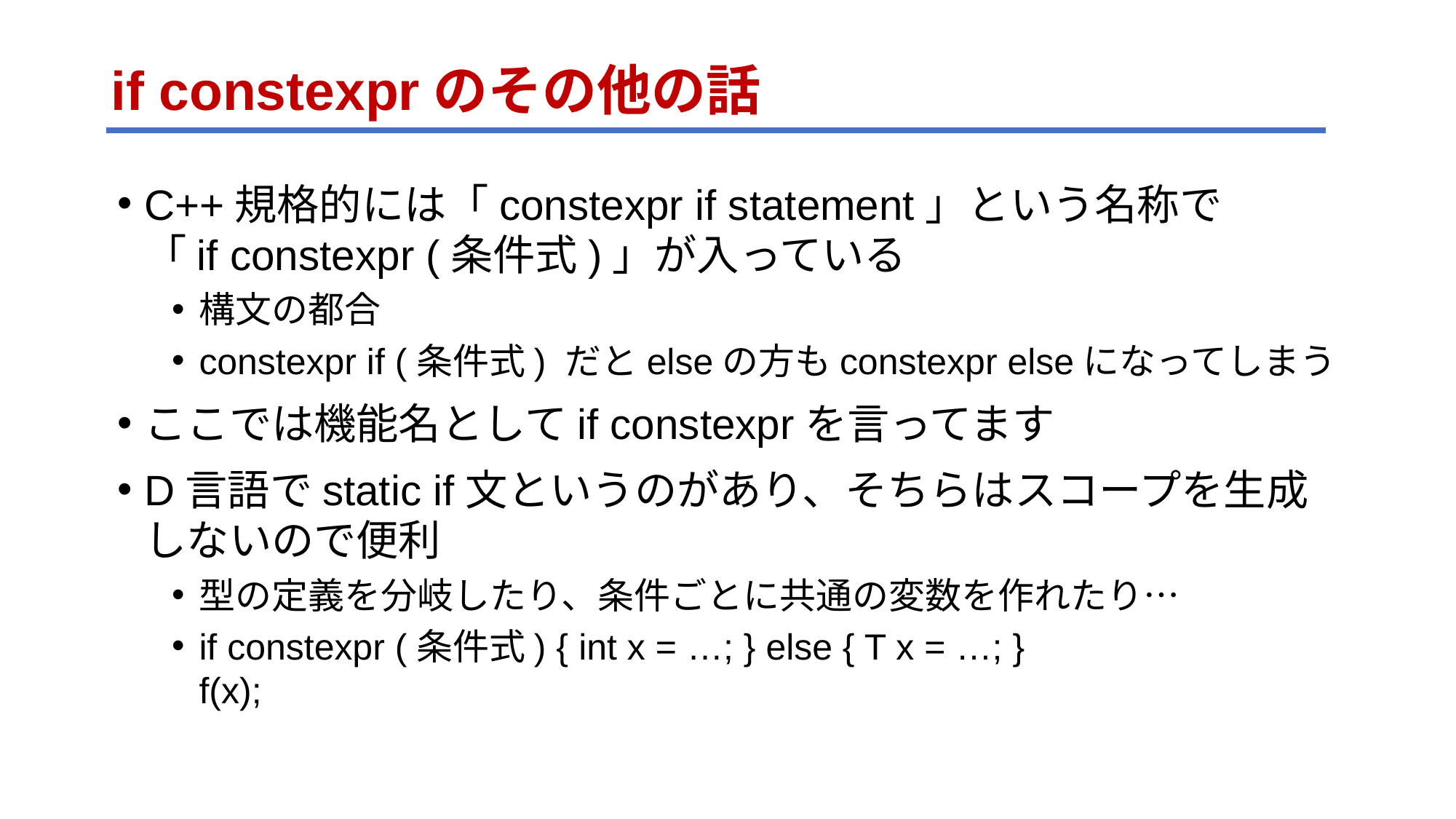

# if constexprのその他の話
C++規格的には「constexpr if statement」という名称で
「if constexpr (条件式)」が入っている
構文の都合
constexpr if (条件式) だとelseの方もconstexpr elseになってしまう
ここでは機能名としてif constexprを言ってます
D言語でstatic if文というのがあり、そちらはスコープを生成しないので便利
型の定義を分岐したり、条件ごとに共通の変数を作れたり…
if constexpr (条件式) { int x = …; } else { T x = …; }
f(x);